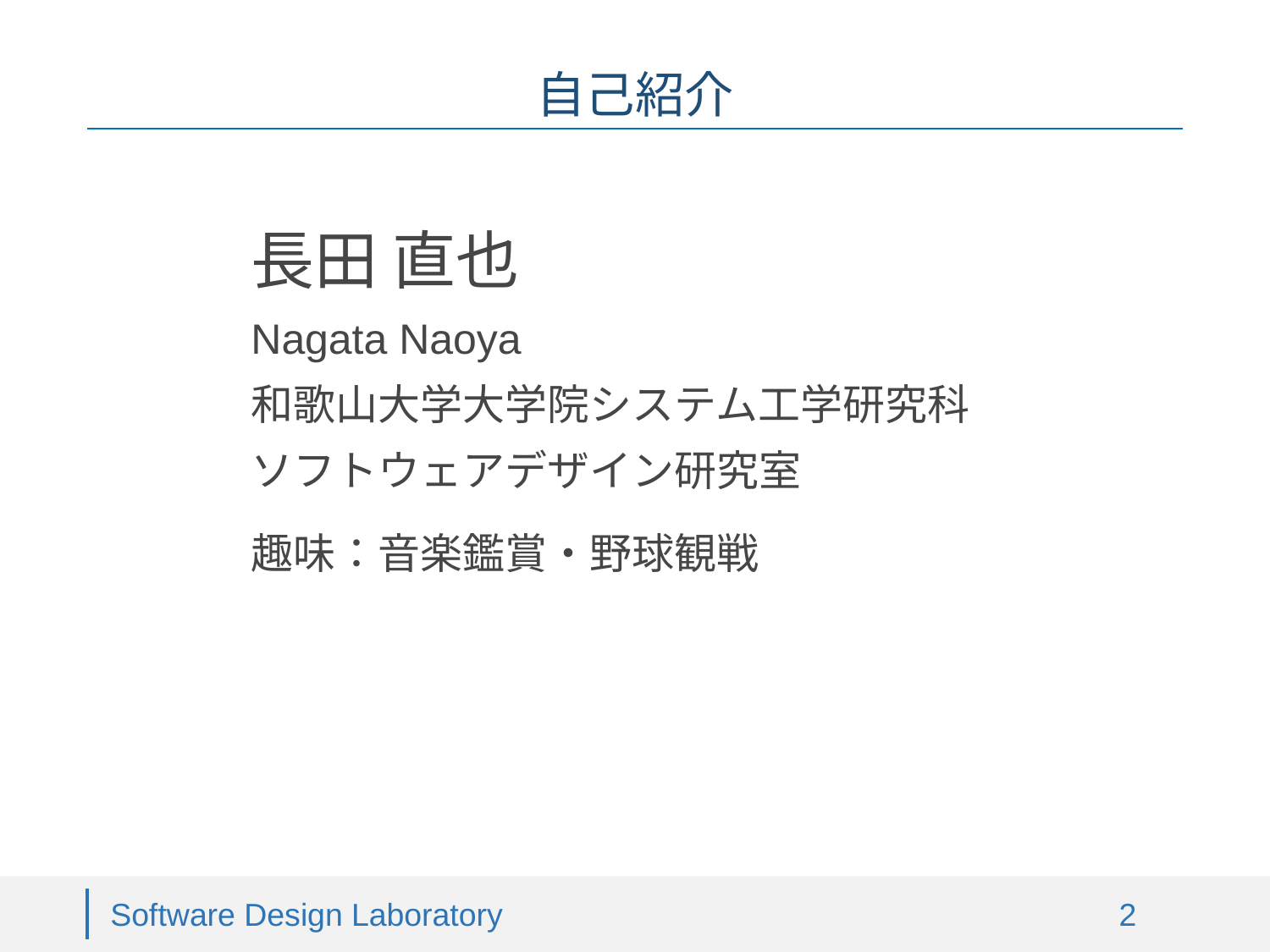

# 自己紹介
長田 直也
Nagata Naoya
和歌山大学大学院システム工学研究科
ソフトウェアデザイン研究室
趣味：音楽鑑賞・野球観戦